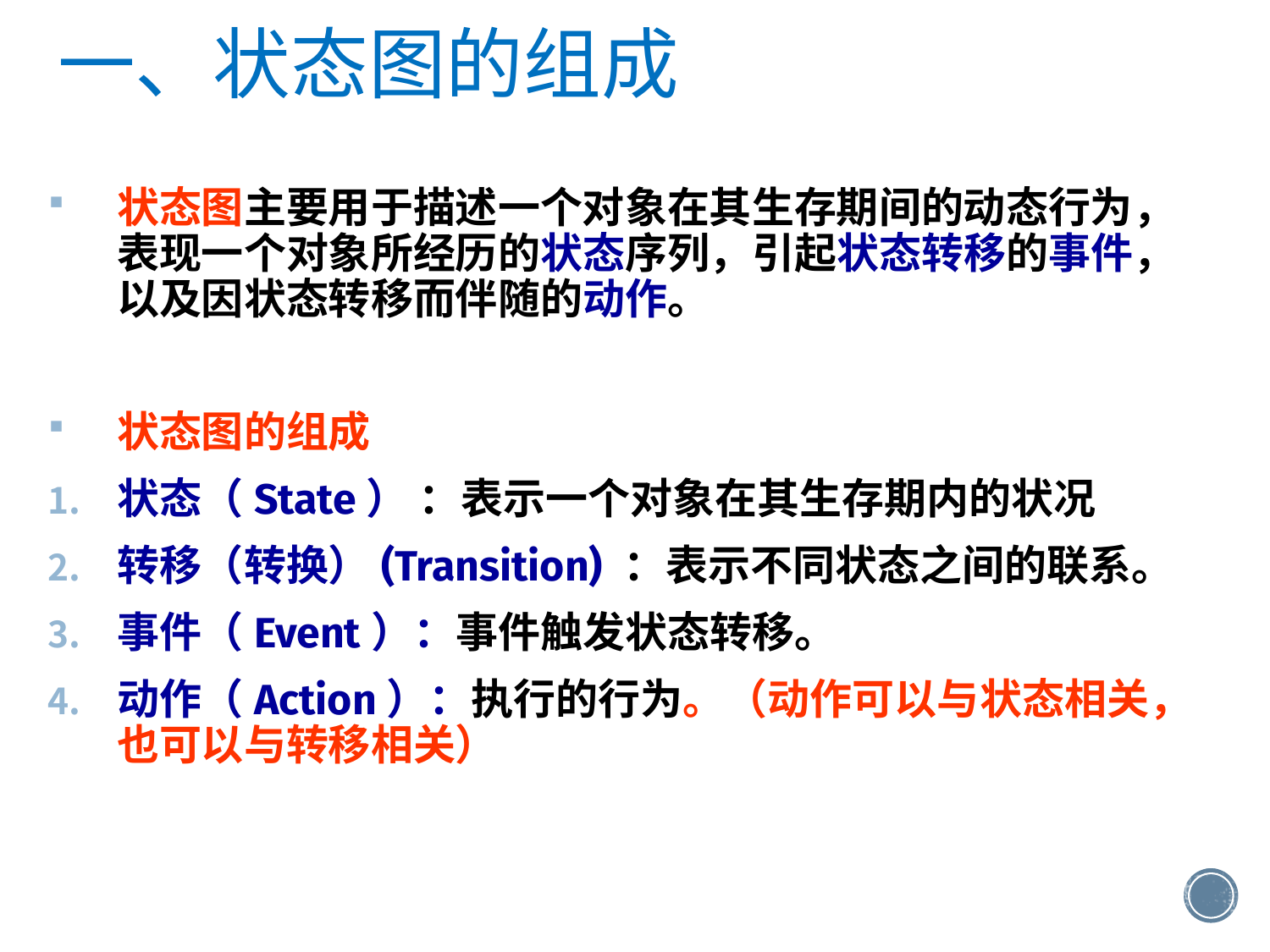

一、状态图的组成
状态图主要用于描述一个对象在其生存期间的动态行为，表现一个对象所经历的状态序列，引起状态转移的事件，以及因状态转移而伴随的动作。

状态图的组成
状态（State） ：表示一个对象在其生存期内的状况
转移（转换）(Transition) ：表示不同状态之间的联系。
事件（Event）：事件触发状态转移。
动作（Action）：执行的行为。（动作可以与状态相关，也可以与转移相关）